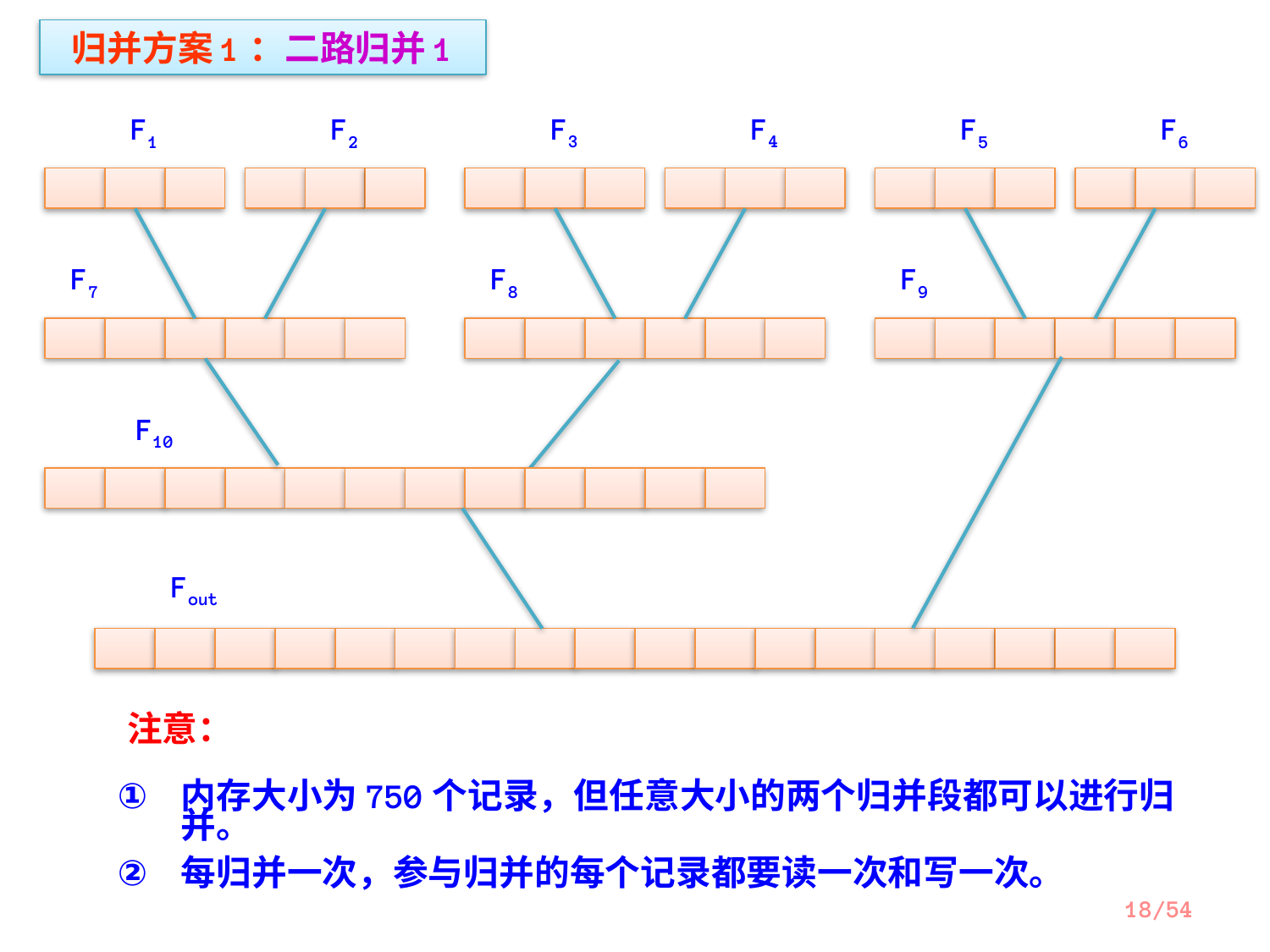

归并方案1：二路归并1
F3
F4
F1
F2
F5
F6

F8

F7

F9

Fout

F10

注意：
内存大小为750个记录，但任意大小的两个归并段都可以进行归并。
每归并一次，参与归并的每个记录都要读一次和写一次。
18/54